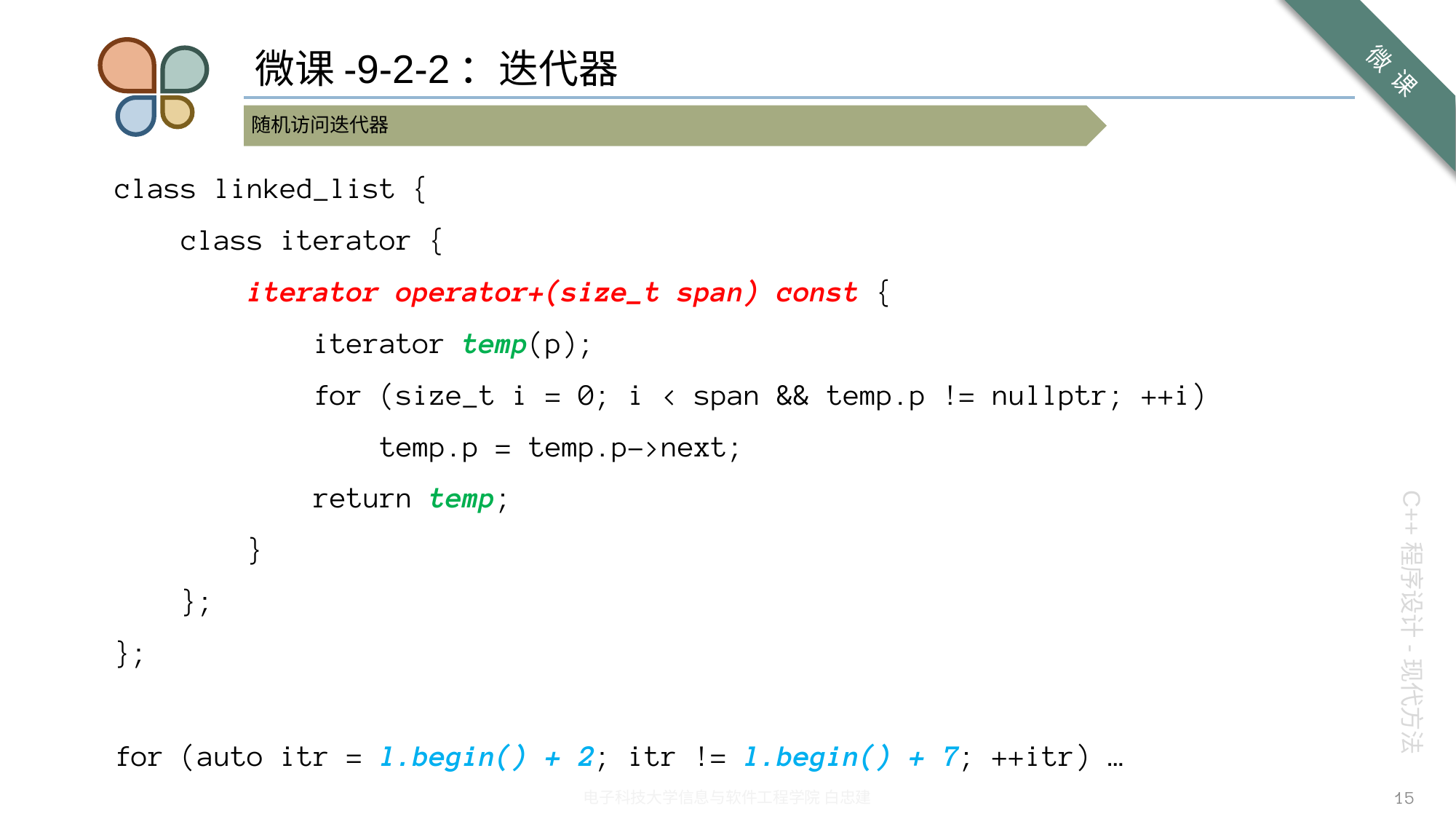

# 微课-9-2-2：迭代器
随机访问迭代器
class linked_list {
    class iterator {
        iterator operator+(size_t span) const {
            iterator temp(p);
            for (size_t i = 0; i < span && temp.p != nullptr; ++i)
                temp.p = temp.p->next;
            return temp;
        }
    };
};

for (auto itr = l.begin() + 2; itr != l.begin() + 7; ++itr) …

15